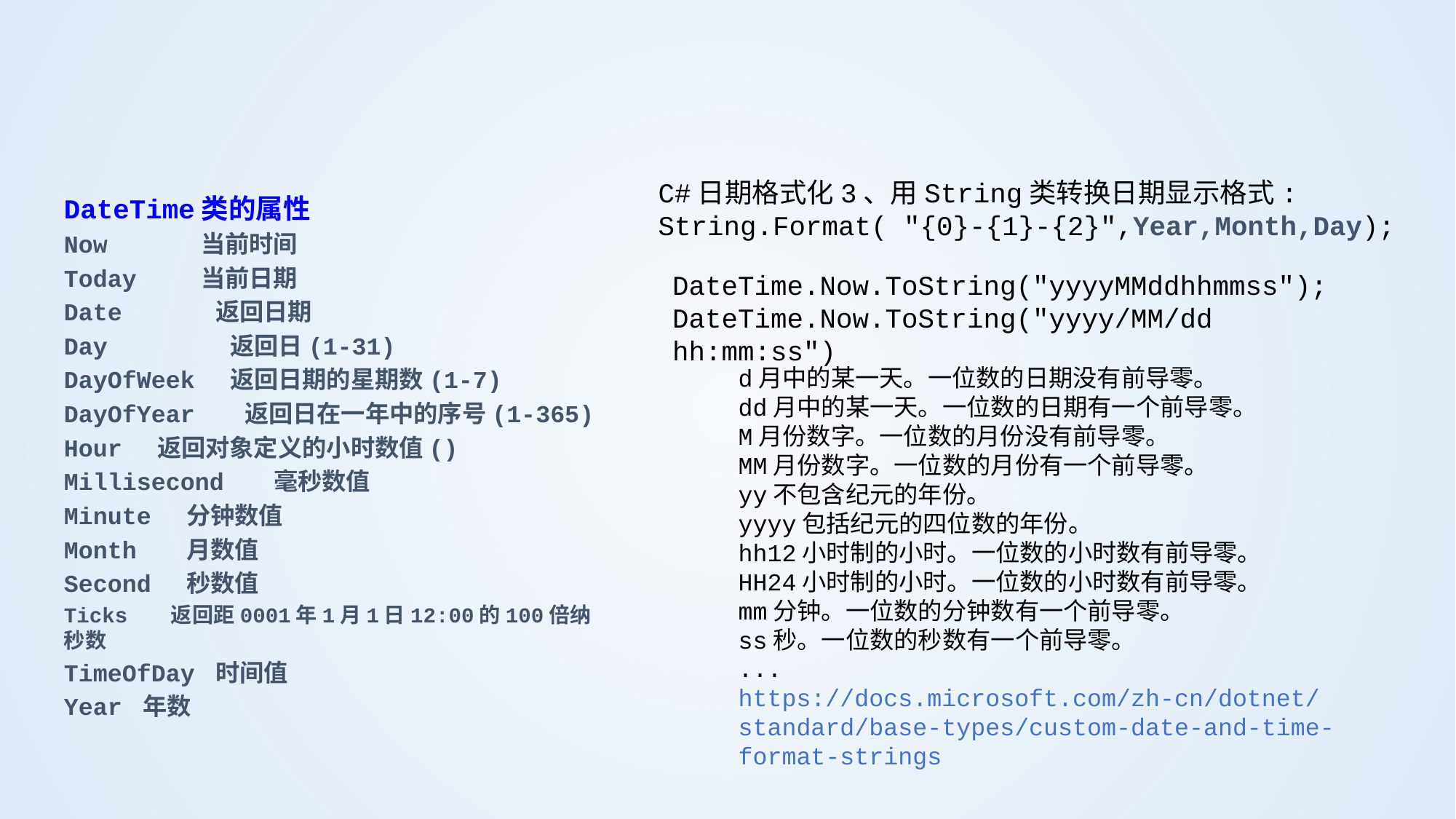

#
C#日期格式化3、用String类转换日期显示格式:
String.Format( "{0}-{1}-{2}",Year,Month,Day);
DateTime类的属性
Now      当前时间
Today    当前日期
Date      返回日期
Day        返回日(1-31)
DayOfWeek  返回日期的星期数(1-7)
DayOfYear   返回日在一年中的序号(1-365)
Hour  返回对象定义的小时数值()
Millisecond   毫秒数值
Minute  分钟数值
Month   月数值
Second  秒数值
Ticks   返回距0001年1月1日12:00的100倍纳秒数
TimeOfDay 时间值
Year 年数
DateTime.Now.ToString("yyyyMMddhhmmss");
DateTime.Now.ToString("yyyy/MM/dd  hh:mm:ss")
d月中的某一天。一位数的日期没有前导零。
dd月中的某一天。一位数的日期有一个前导零。
M月份数字。一位数的月份没有前导零。
MM月份数字。一位数的月份有一个前导零。
yy不包含纪元的年份。
yyyy包括纪元的四位数的年份。
hh12小时制的小时。一位数的小时数有前导零。
HH24小时制的小时。一位数的小时数有前导零。
mm分钟。一位数的分钟数有一个前导零。
ss秒。一位数的秒数有一个前导零。
...
https://docs.microsoft.com/zh-cn/dotnet/standard/base-types/custom-date-and-time-format-strings